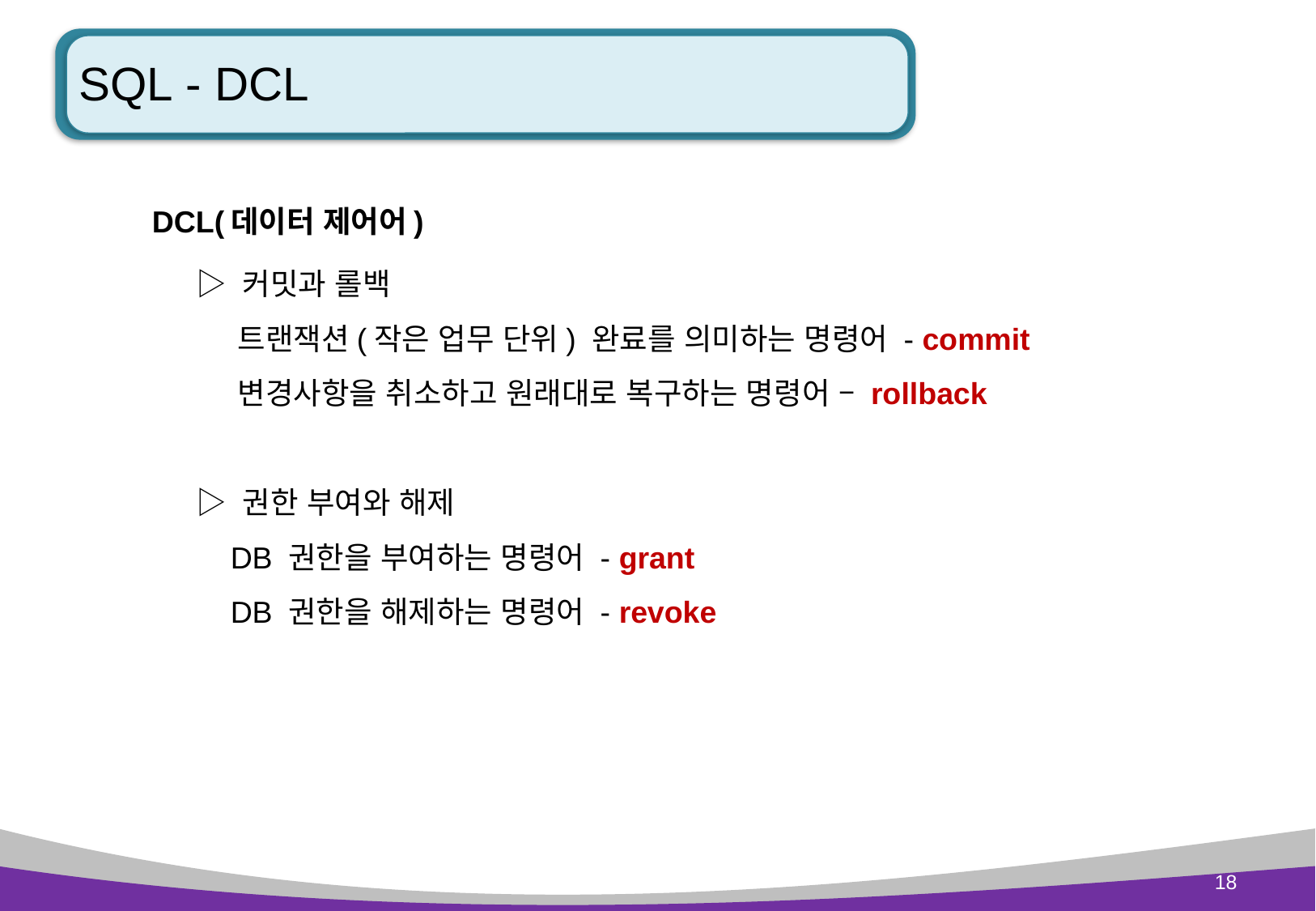

# SQL - DCL
   DCL(데이터 제어어)
▷ 커밋과 롤백
    트랜잭션(작은 업무 단위) 완료를 의미하는 명령어 - commit
    변경사항을 취소하고 원래대로 복구하는 명령어 – rollback

▷ 권한 부여와 해제
    DB 권한을 부여하는 명령어 - grant
    DB 권한을 해제하는 명령어 - revoke

18